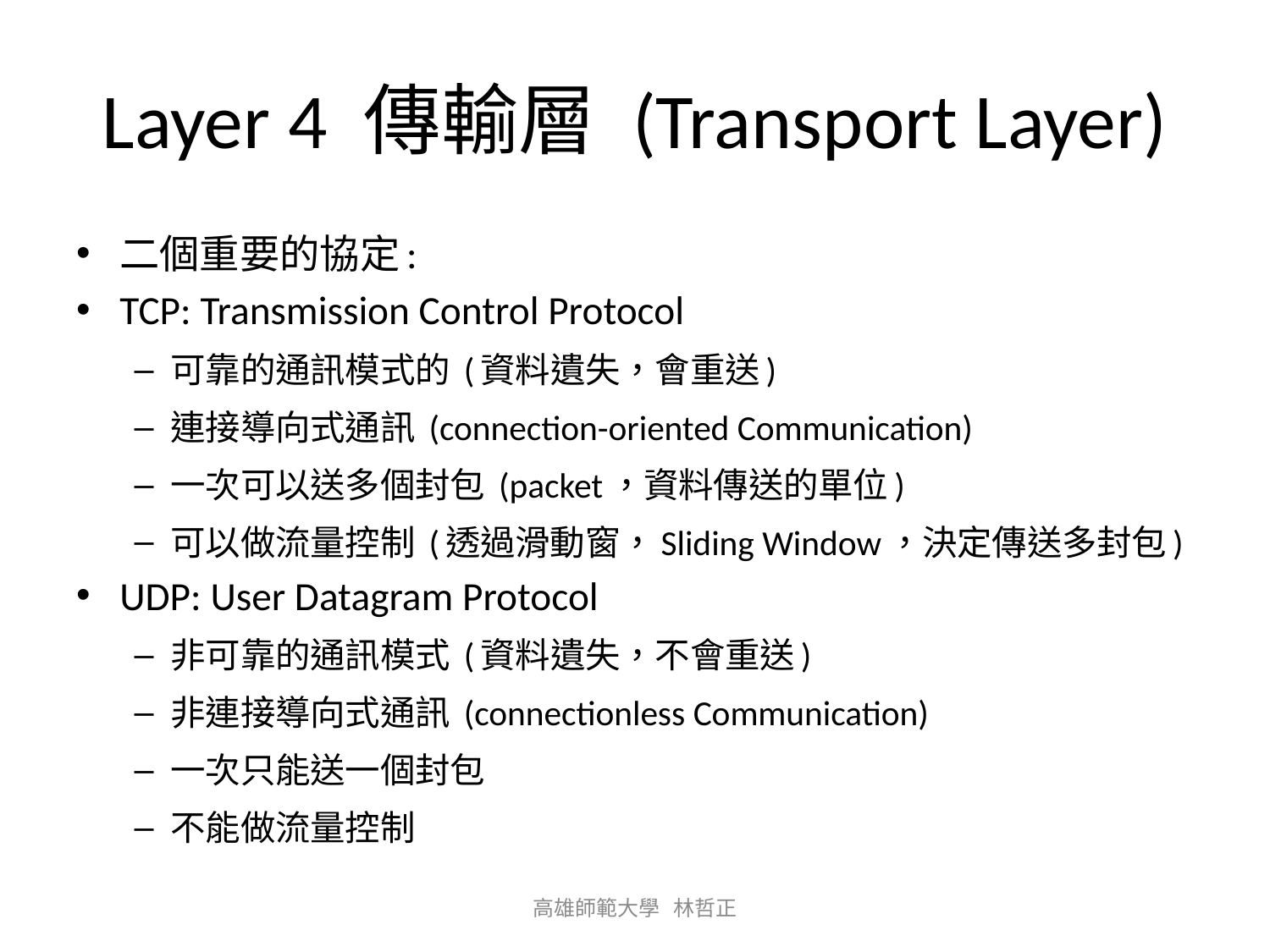

# Layer 4 傳輸層 (Transport Layer)
二個重要的協定:
TCP: Transmission Control Protocol
可靠的通訊模式的 (資料遺失，會重送)
連接導向式通訊 (connection-oriented Communication)
一次可以送多個封包 (packet，資料傳送的單位)
可以做流量控制 (透過滑動窗，Sliding Window，決定傳送多封包)
UDP: User Datagram Protocol
非可靠的通訊模式 (資料遺失，不會重送)
非連接導向式通訊 (connectionless Communication)
一次只能送一個封包
不能做流量控制

高雄師範大學  林哲正